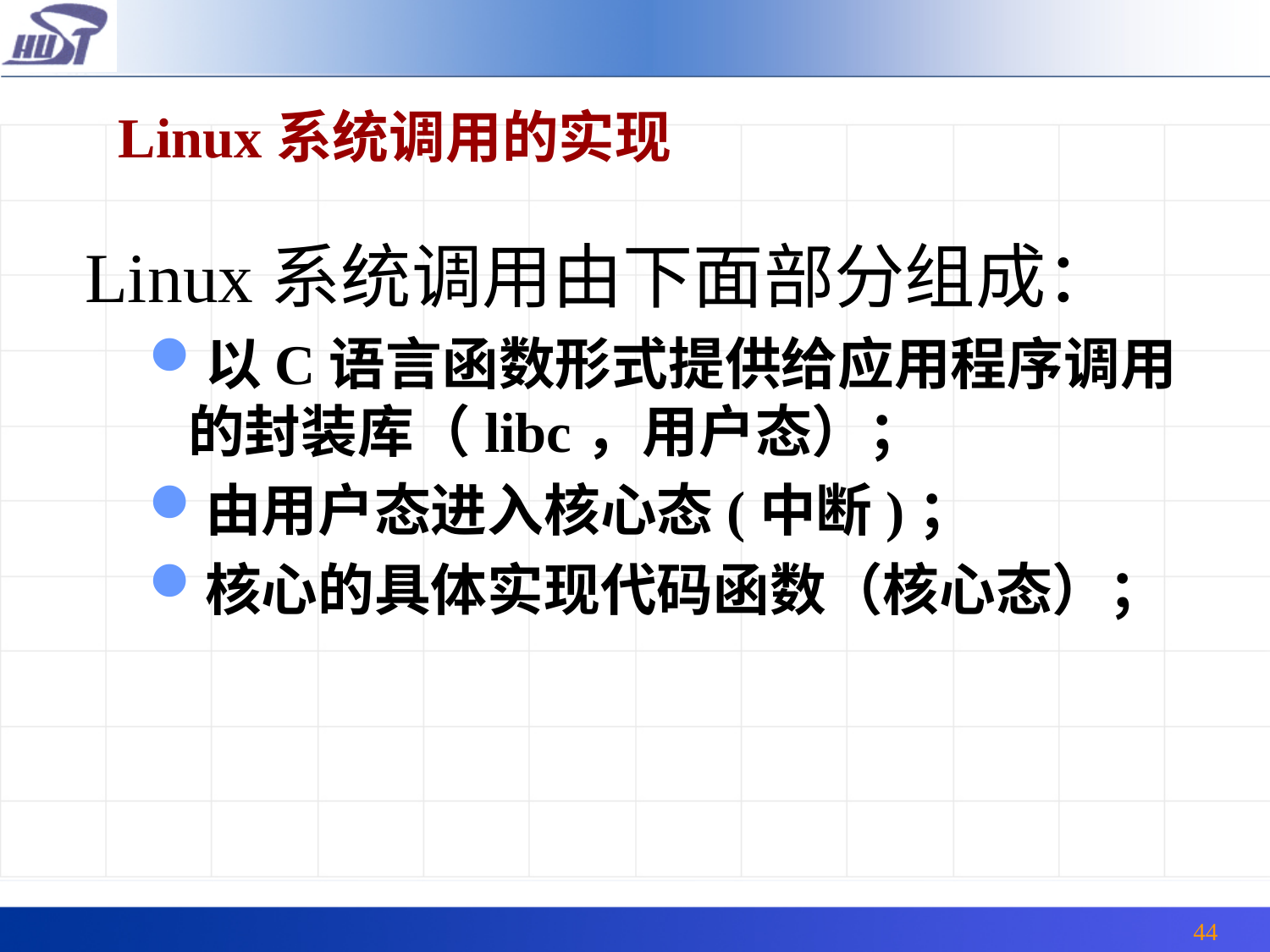

Linux系统调用的实现
Linux系统调用由下面部分组成：
以C语言函数形式提供给应用程序调用的封装库（libc，用户态）；
由用户态进入核心态(中断)；
核心的具体实现代码函数（核心态）；
44